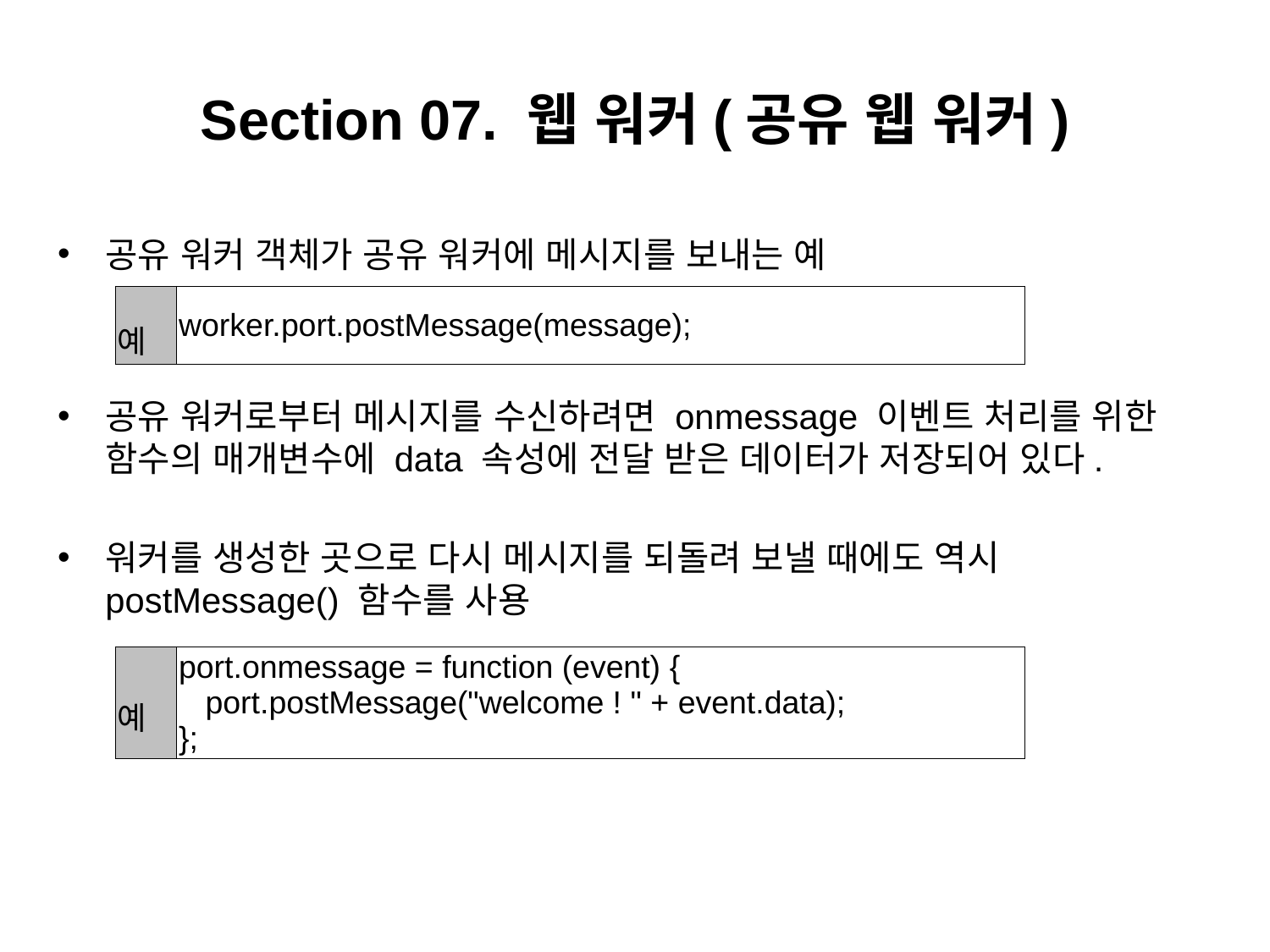

# Section 07. 웹 워커(공유 웹 워커)
공유 워커 객체가 공유 워커에 메시지를 보내는 예

공유 워커로부터 메시지를 수신하려면 onmessage 이벤트 처리를 위한 함수의 매개변수에 data 속성에 전달 받은 데이터가 저장되어 있다.

워커를 생성한 곳으로 다시 메시지를 되돌려 보낼 때에도 역시 postMessage() 함수를 사용

| 예 | worker.port.postMessage(message); |
| --- | --- |

| 예 | port.onmessage = function (event) { port.postMessage("welcome ! " + event.data); }; |
| --- | --- |